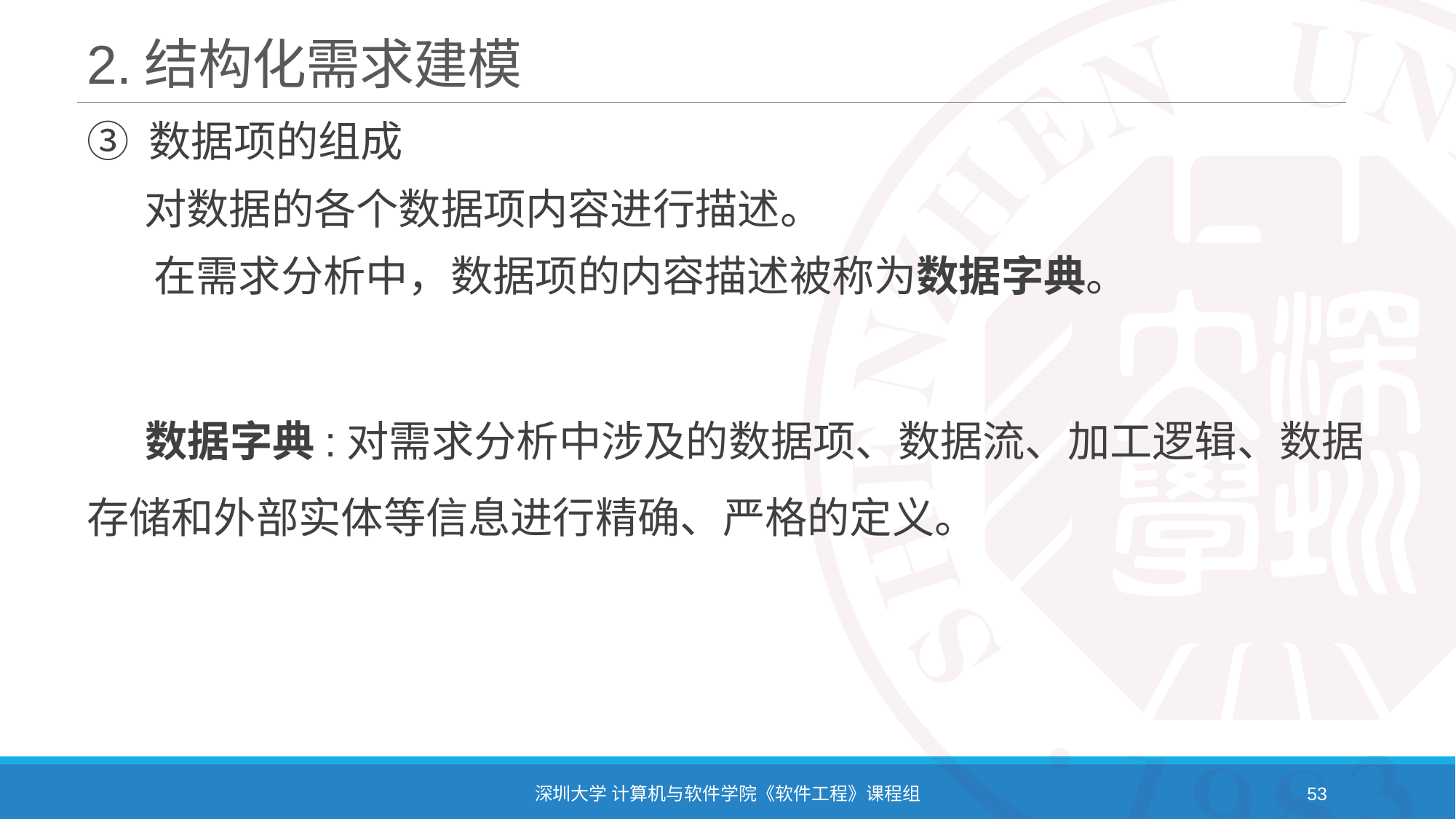

# 2.结构化需求建模
③ 数据项的组成
     对数据的各个数据项内容进行描述。
      在需求分析中，数据项的内容描述被称为数据字典。

     数据字典:对需求分析中涉及的数据项、数据流、加工逻辑、数据存储和外部实体等信息进行精确、严格的定义。

深圳大学 计算机与软件学院《软件工程》课程组
53